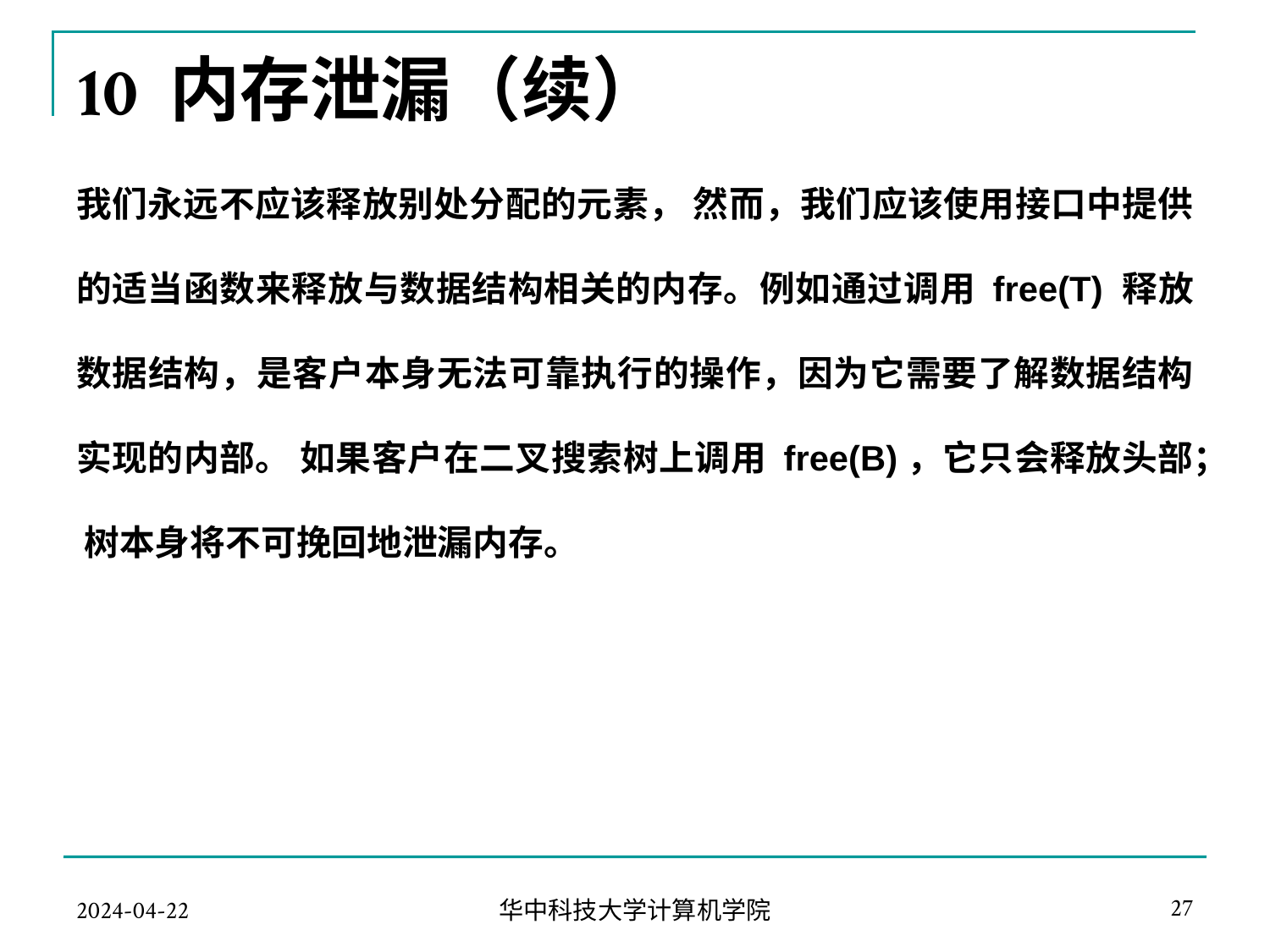

# 10 内存泄漏（续）
我们永远不应该释放别处分配的元素， 然而，我们应该使用接口中提供的适当函数来释放与数据结构相关的内存。例如通过调用 free(T) 释放数据结构，是客户本身无法可靠执行的操作，因为它需要了解数据结构实现的内部。 如果客户在二叉搜索树上调用 free(B)，它只会释放头部； 树本身将不可挽回地泄漏内存。
2024-04-22
27
华中科技大学计算机学院